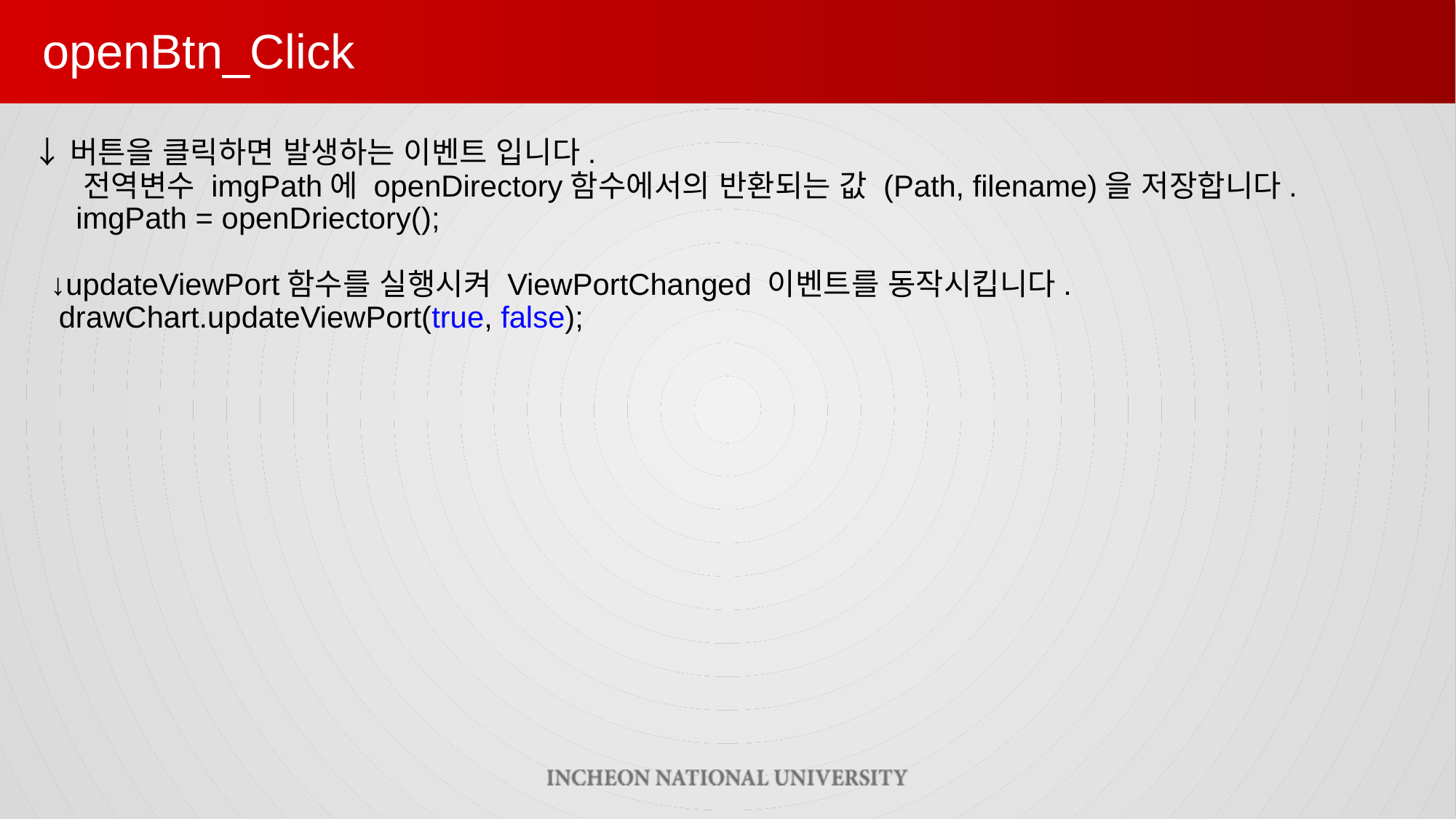

openBtn_Click
           ↓버튼을 클릭하면 발생하는 이벤트 입니다.
	 전역변수 imgPath에 openDirectory함수에서의 반환되는 값 (Path, filename)을 저장합니다.
	 imgPath = openDriectory();

           ↓updateViewPort함수를 실행시켜 ViewPortChanged 이벤트를 동작시킵니다.
            drawChart.updateViewPort(true, false);